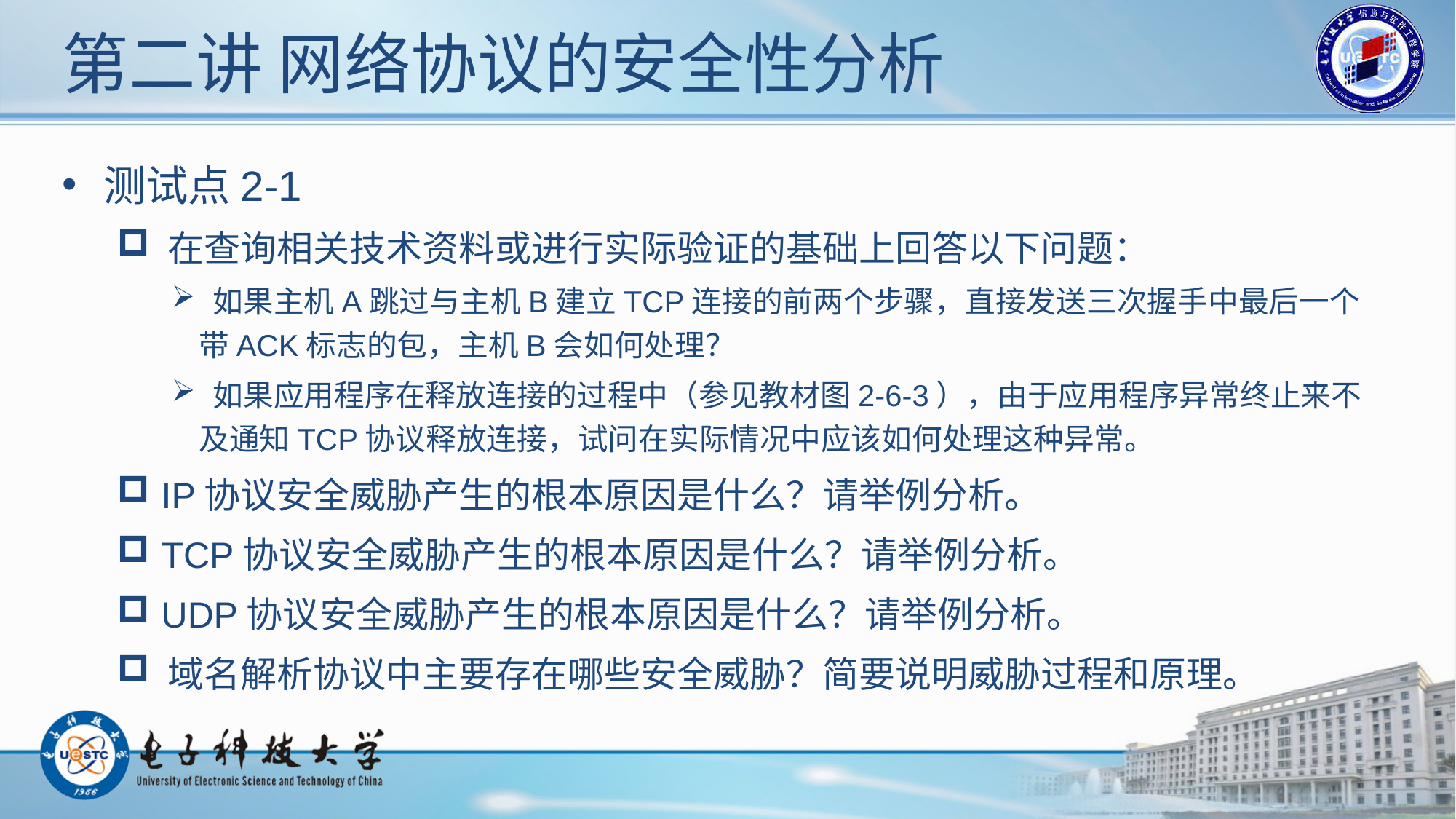

# 第二讲 网络协议的安全性分析
测试点2-1
 在查询相关技术资料或进行实际验证的基础上回答以下问题：
 如果主机A跳过与主机B建立TCP连接的前两个步骤，直接发送三次握手中最后一个带ACK标志的包，主机B会如何处理？
 如果应用程序在释放连接的过程中（参见教材图2-6-3），由于应用程序异常终止来不及通知TCP协议释放连接，试问在实际情况中应该如何处理这种异常。
 IP协议安全威胁产生的根本原因是什么？请举例分析。
 TCP协议安全威胁产生的根本原因是什么？请举例分析。
 UDP协议安全威胁产生的根本原因是什么？请举例分析。
 域名解析协议中主要存在哪些安全威胁？简要说明威胁过程和原理。